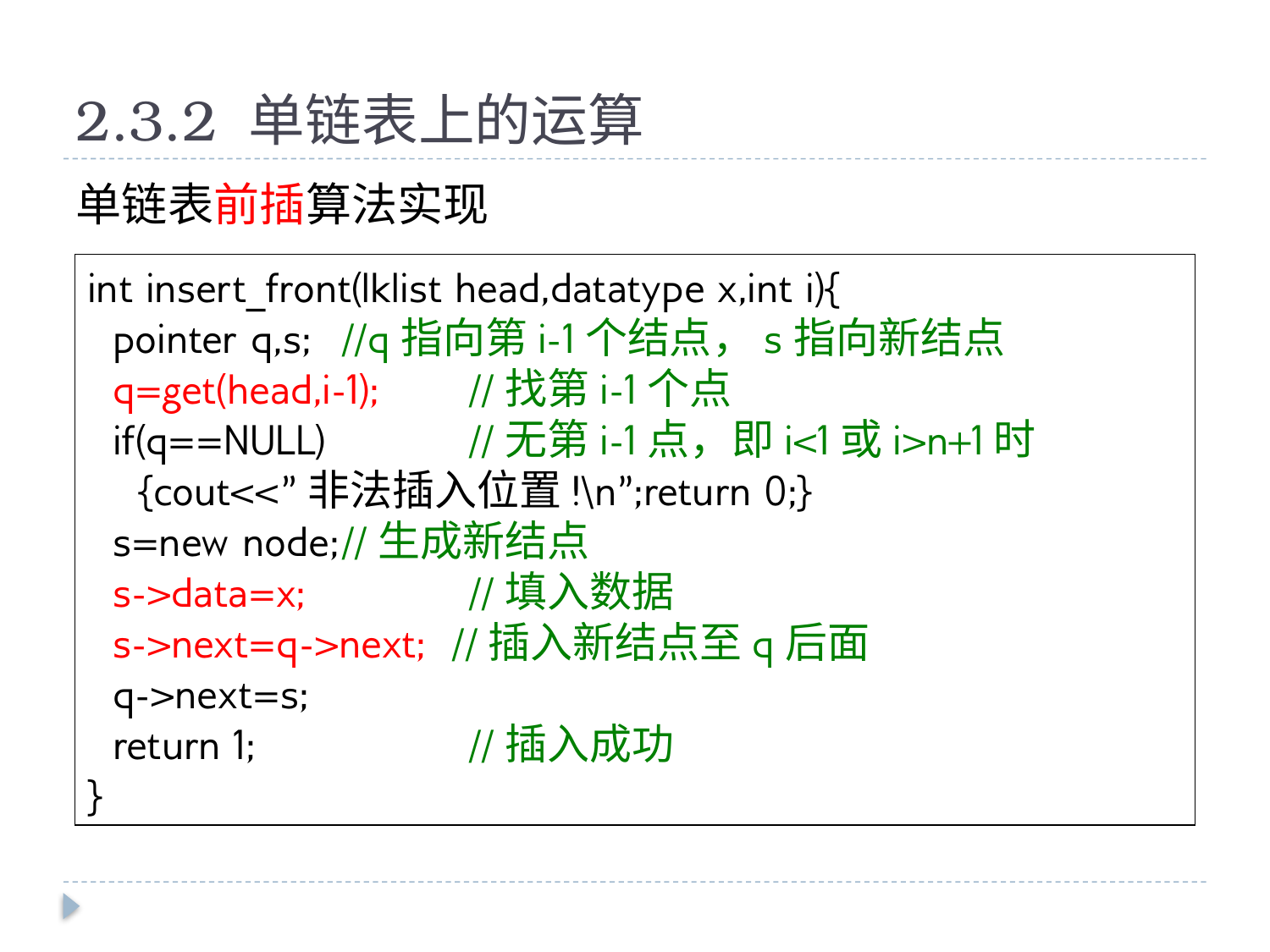

# 2.3.2 单链表上的运算
单链表前插算法实现
int insert_front(lklist head,datatype x,int i){
  pointer q,s;	//q指向第i-1个结点，s指向新结点
  q=get(head,i−1);	//找第i−1个点
  if(q==NULL)   	//无第i−1点，即i<1或i>n+1时
    {cout<<”非法插入位置!\n”;return 0;}
  s=new node;	//生成新结点
  s−>data=x;		//填入数据
  s−>next=q−>next;  //插入新结点至q后面
  q−>next=s;
  return 1;		//插入成功
}